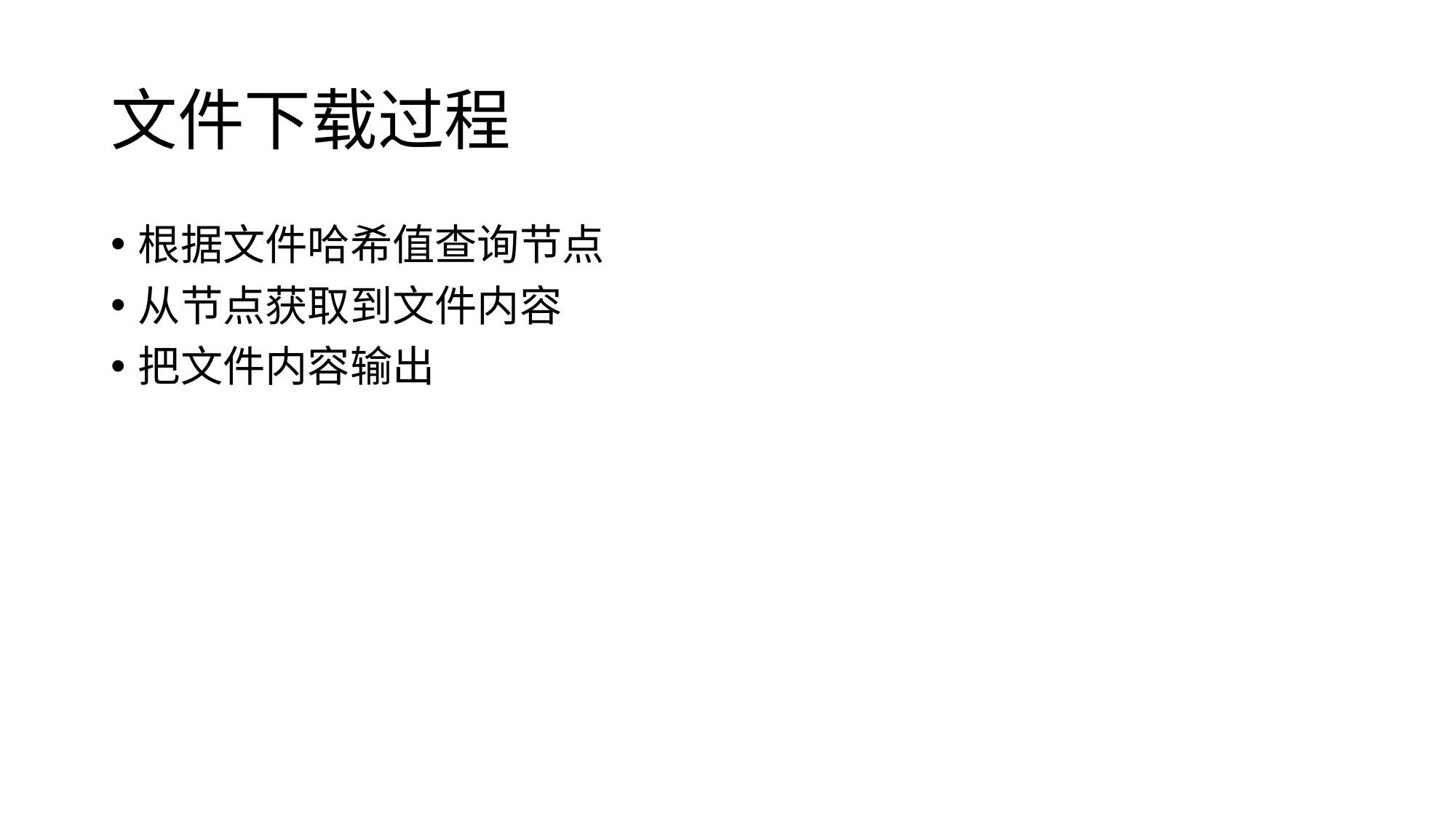

# 文件下载过程
根据文件哈希值查询节点
从节点获取到文件内容
把文件内容输出